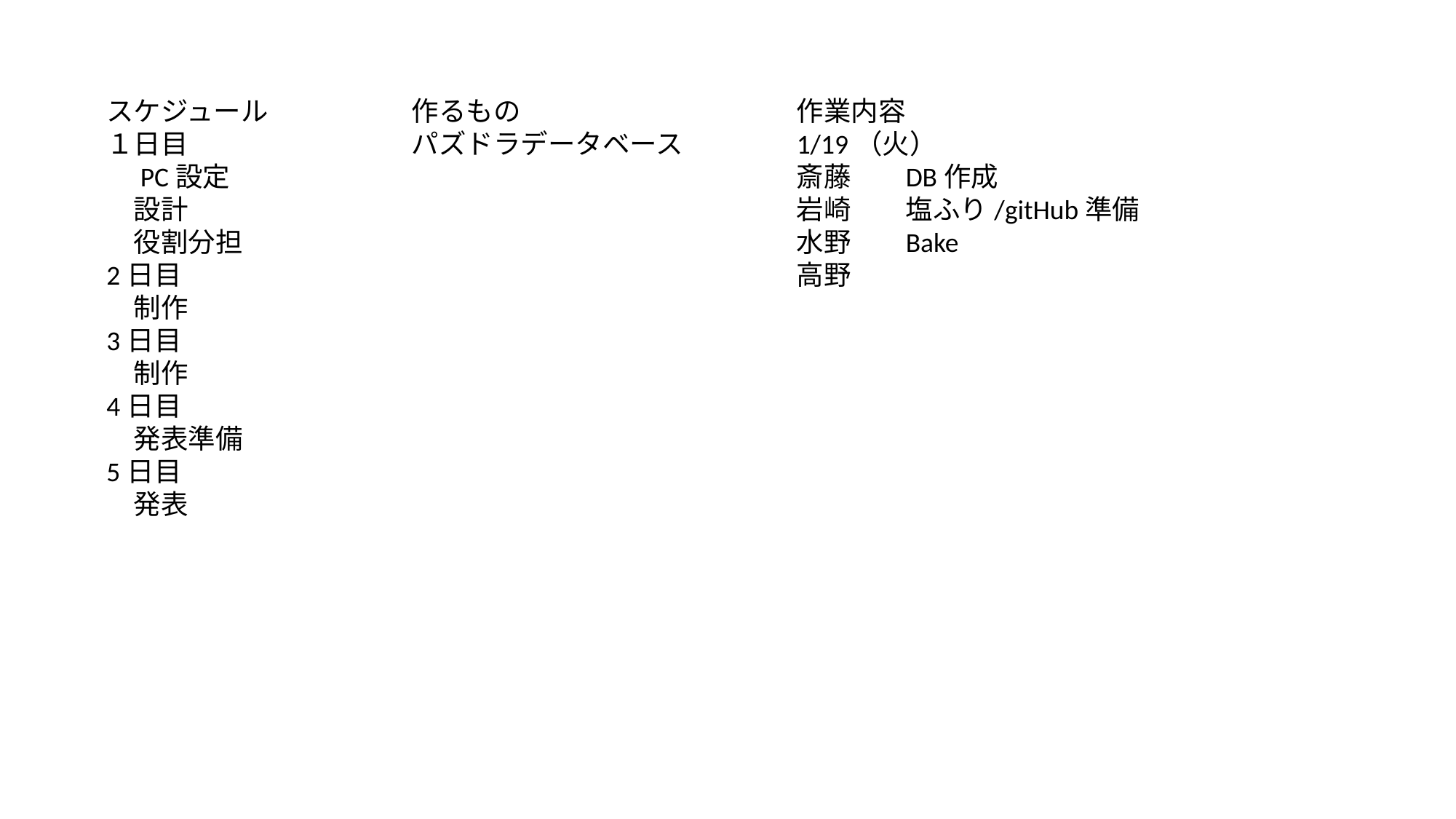

作業内容
1/19（火）
斎藤	DB作成
岩崎	塩ふり/gitHub準備
水野	Bake
高野
スケジュール
１日目
　PC設定
　設計
　役割分担
2日目
　制作
3日目
　制作
4日目
　発表準備
5日目
　発表

作るもの
パズドラデータベース